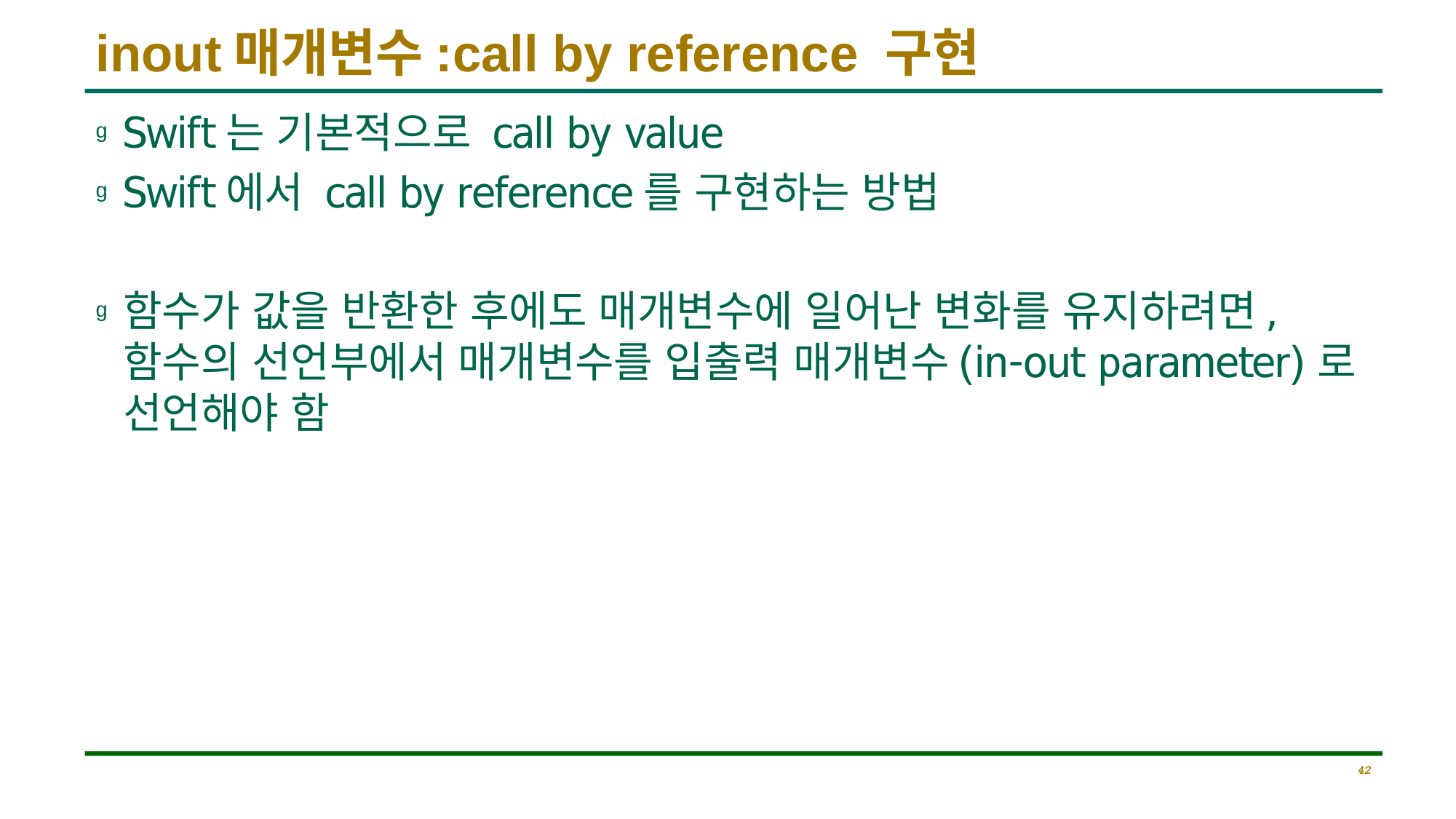

# inout매개변수:call by reference 구현
Swift는 기본적으로 call by value
Swift에서 call by reference를 구현하는 방법

함수가 값을 반환한 후에도 매개변수에 일어난 변화를 유지하려면, 함수의 선언부에서 매개변수를 입출력 매개변수(in-out parameter)로 선언해야 함